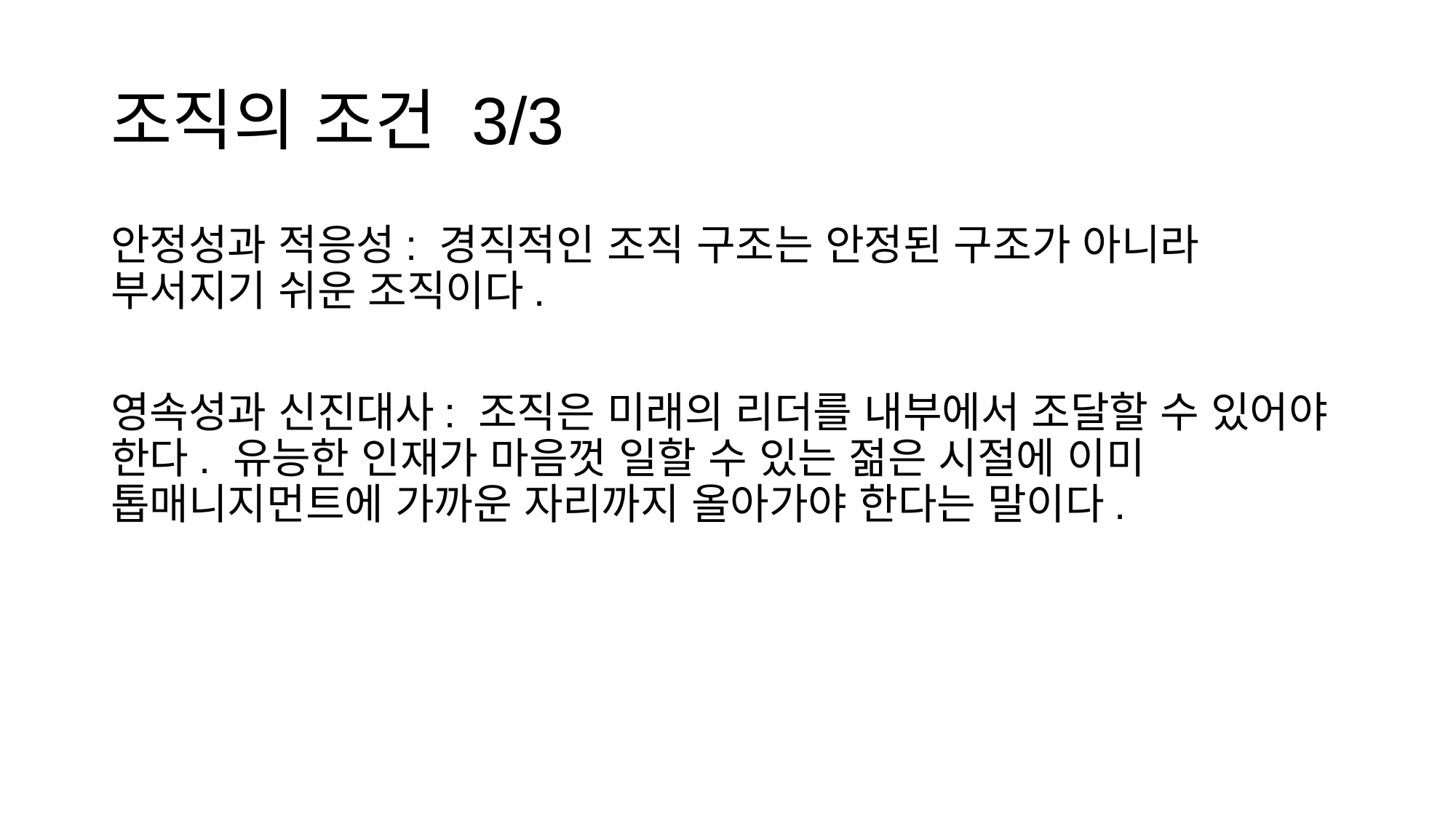

# 조직의 조건 3/3
안정성과 적응성: 경직적인 조직 구조는 안정된 구조가 아니라 부서지기 쉬운 조직이다.

영속성과 신진대사: 조직은 미래의 리더를 내부에서 조달할 수 있어야 한다. 유능한 인재가 마음껏 일할 수 있는 젊은 시절에 이미 톱매니지먼트에 가까운 자리까지 올아가야 한다는 말이다.